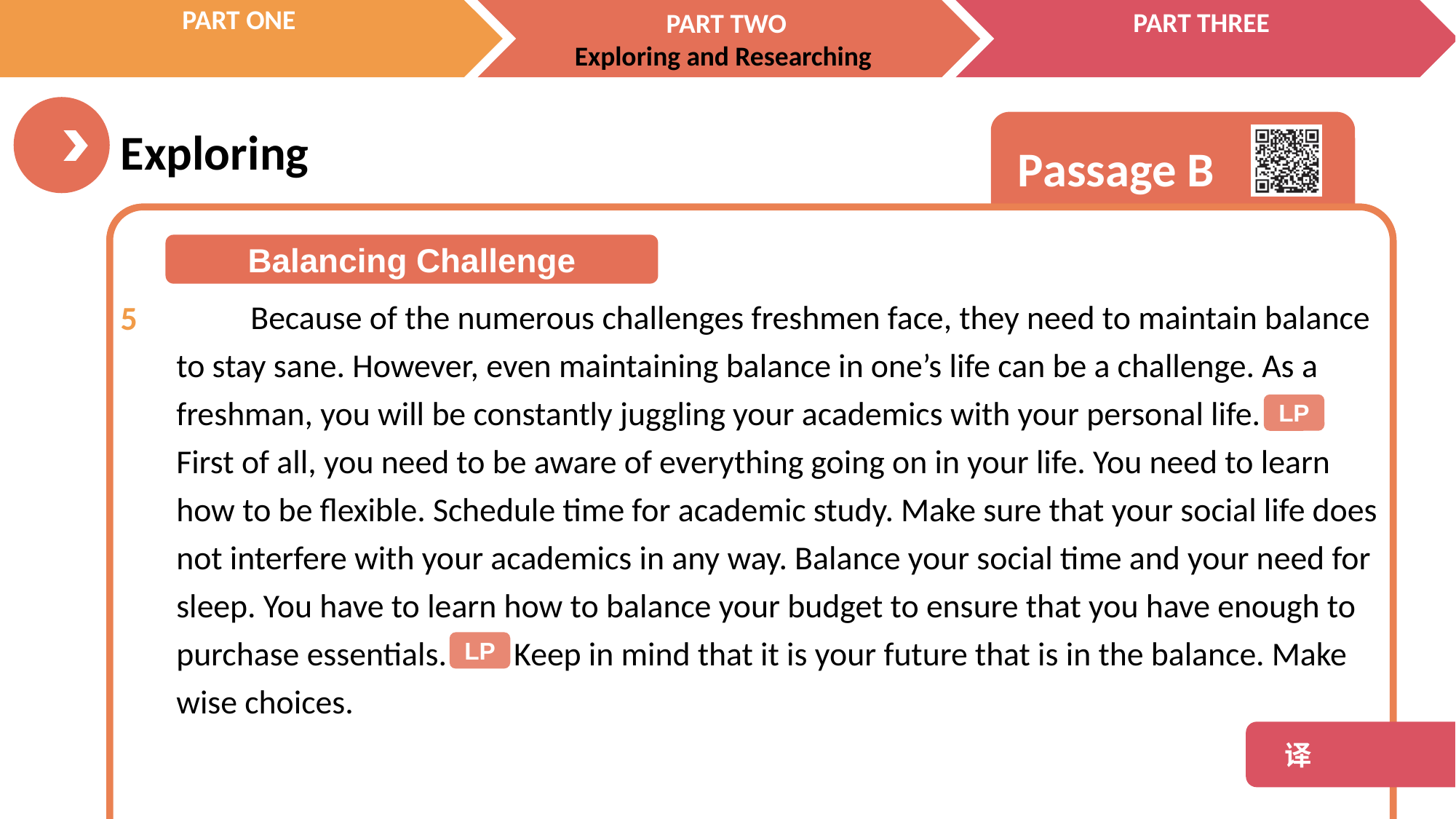

Balancing Challenge

        Because of the numerous challenges freshmen face, they need to maintain balance to stay sane. However, even maintaining balance in one’s life can be a challenge. As a freshman, you will be constantly juggling your academics with your personal life.         First of all, you need to be aware of everything going on in your life. You need to learn how to be flexible. Schedule time for academic study. Make sure that your social life does not interfere with your academics in any way. Balance your social time and your need for sleep. You have to learn how to balance your budget to ensure that you have enough to purchase essentials.         Keep in mind that it is your future that is in the balance. Make wise choices.

5

LP
LP
   译